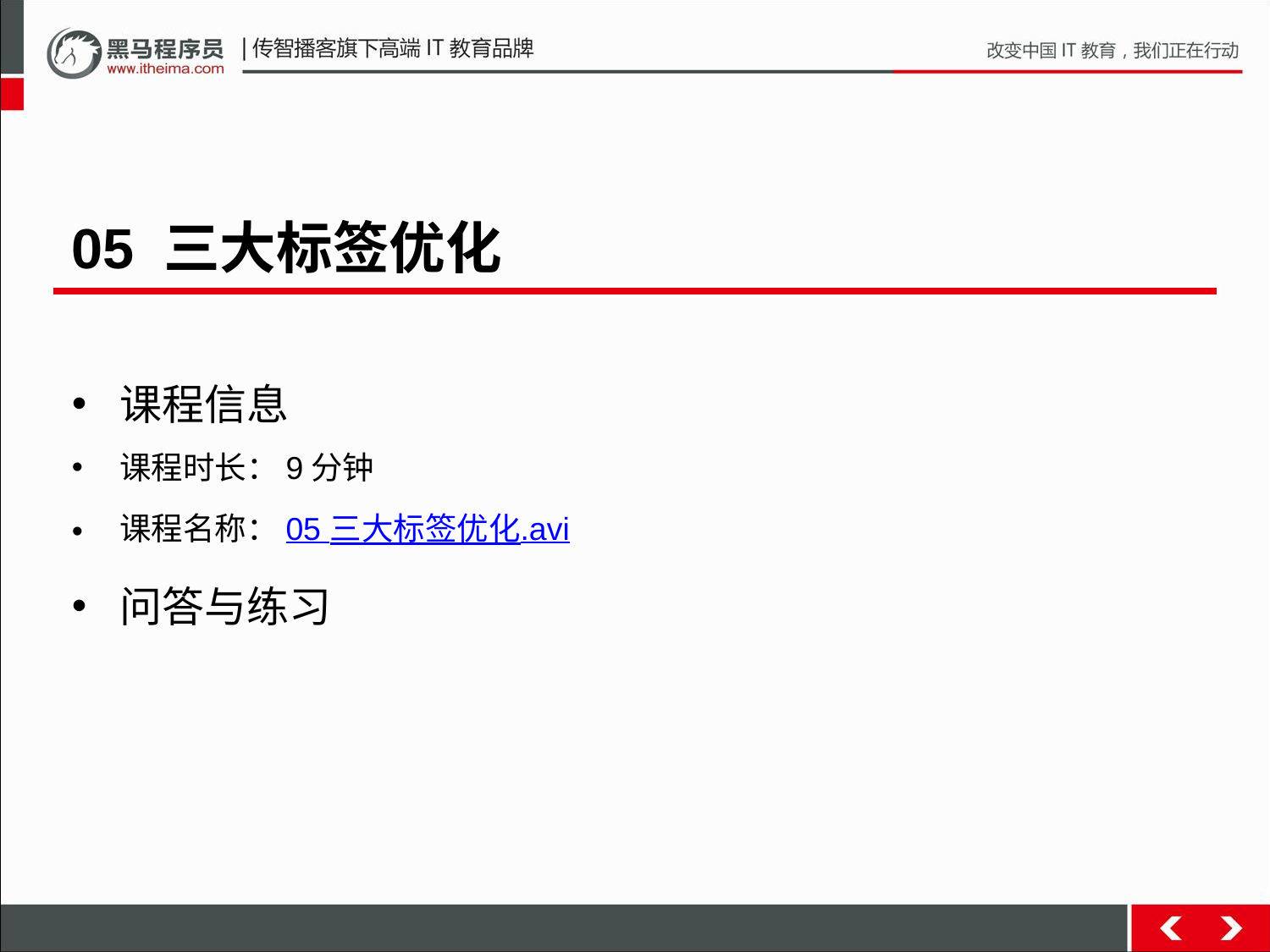

05 三大标签优化
课程信息
课程时长：9分钟
课程名称：05 三大标签优化.avi
问答与练习